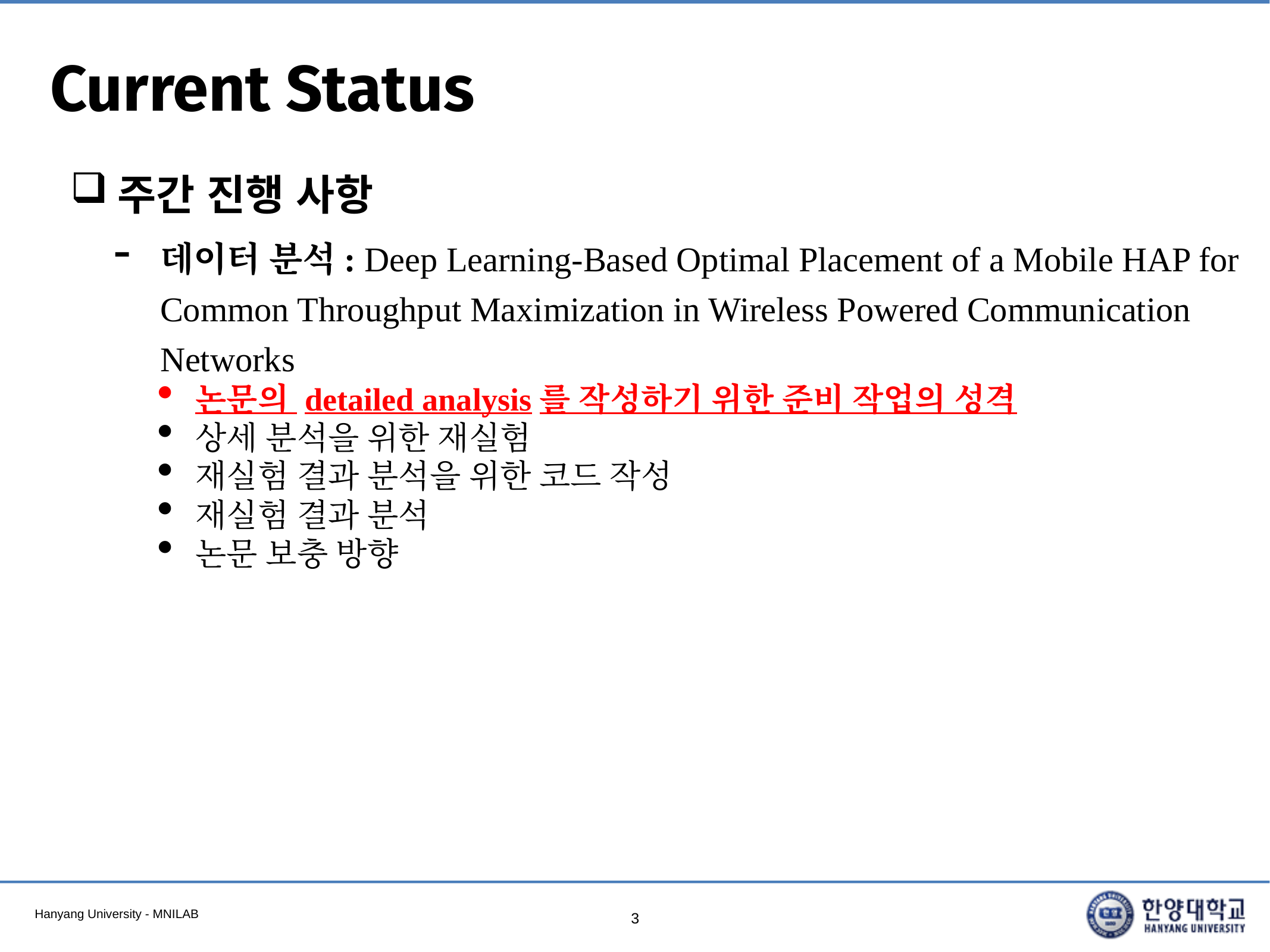

# Current Status
주간 진행 사항
데이터 분석: Deep Learning-Based Optimal Placement of a Mobile HAP for Common Throughput Maximization in Wireless Powered Communication Networks
논문의 detailed analysis를 작성하기 위한 준비 작업의 성격
상세 분석을 위한 재실험
재실험 결과 분석을 위한 코드 작성
재실험 결과 분석
논문 보충 방향
3